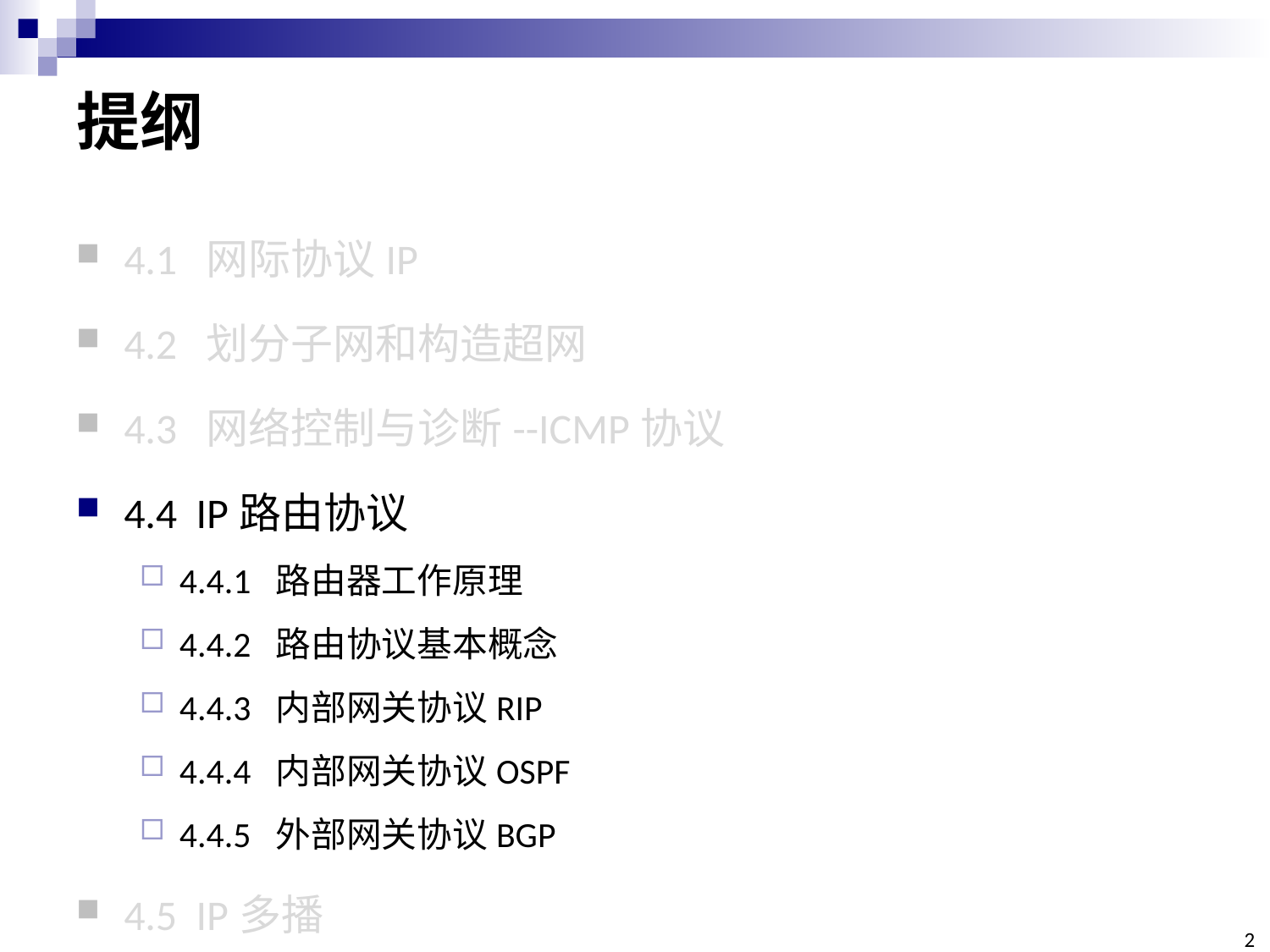

# 提纲
4.1  网际协议IP
4.2  划分子网和构造超网
4.3  网络控制与诊断--ICMP协议
4.4  IP路由协议
4.4.1  路由器工作原理
4.4.2  路由协议基本概念
4.4.3  内部网关协议RIP
4.4.4  内部网关协议OSPF
4.4.5  外部网关协议BGP
4.5  IP多播
2